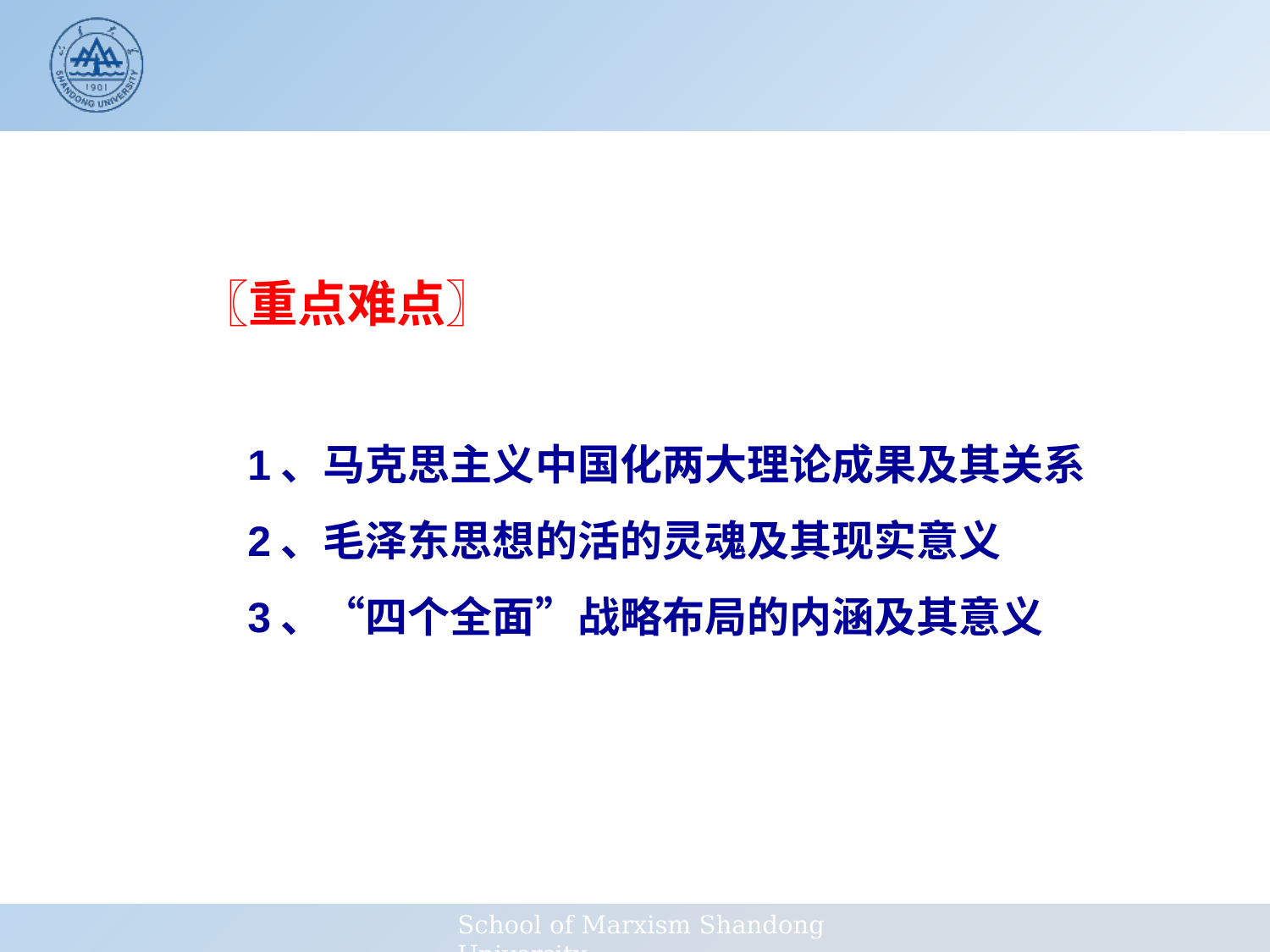

〖重点难点〗
1、马克思主义中国化两大理论成果及其关系
2、毛泽东思想的活的灵魂及其现实意义
3、“四个全面”战略布局的内涵及其意义